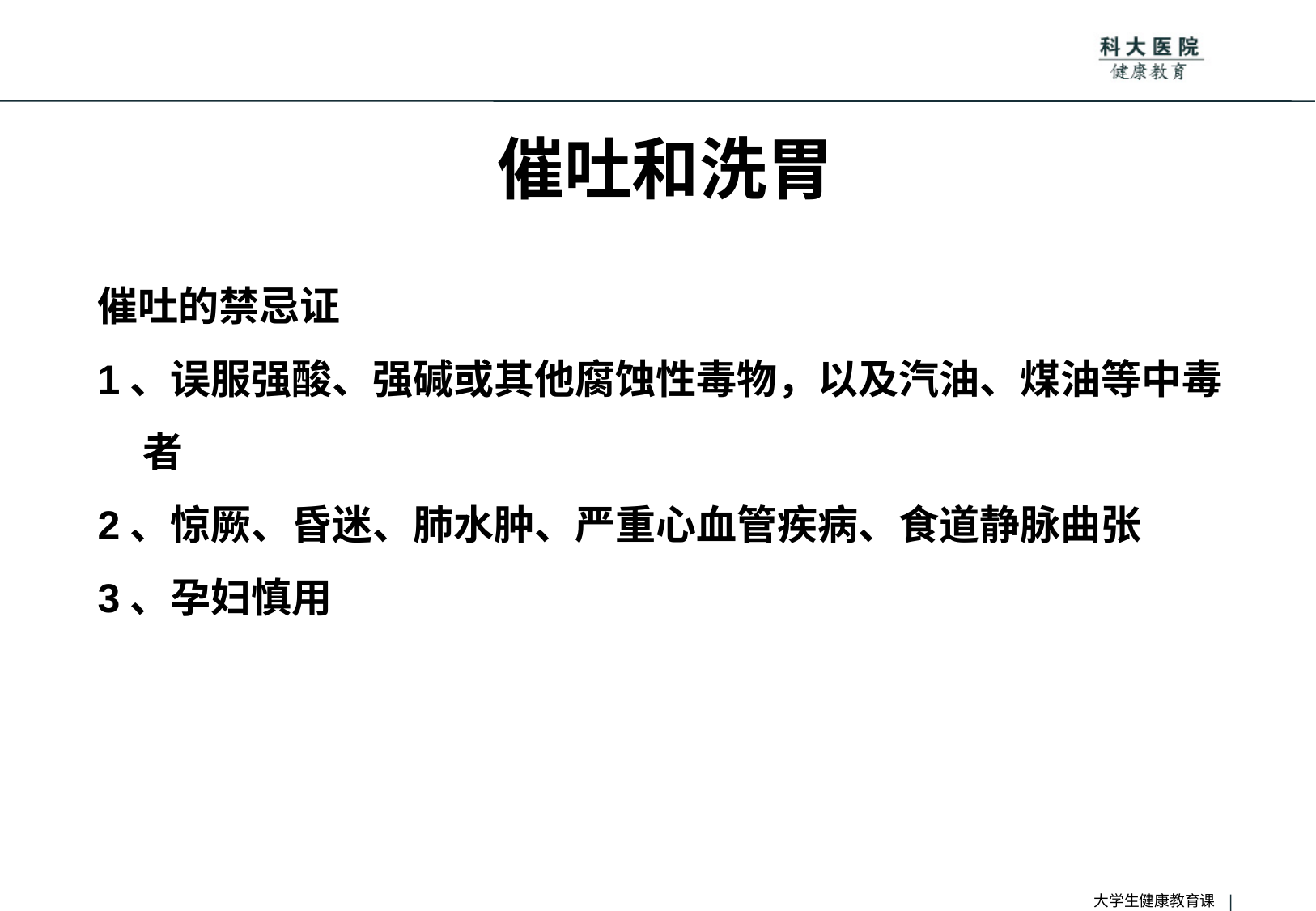

# 催吐和洗胃
催吐的禁忌证
1、误服强酸、强碱或其他腐蚀性毒物，以及汽油、煤油等中毒者
2、惊厥、昏迷、肺水肿、严重心血管疾病、食道静脉曲张
3、孕妇慎用

大学生健康教育课
28